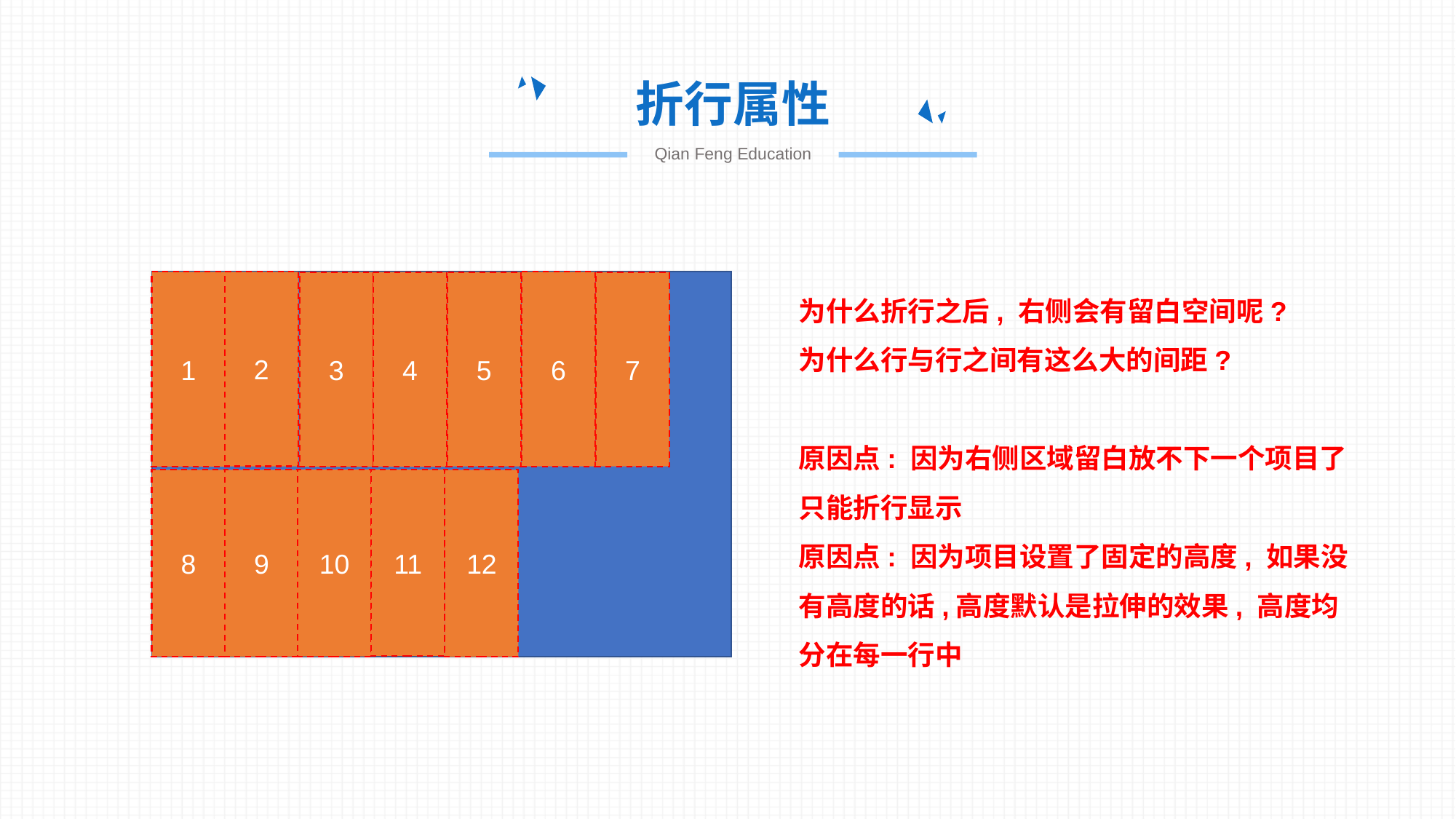

折行属性

Qian Feng Education

1

2
6
3
4
5
7
为什么折行之后, 右侧会有留白空间呢?
为什么行与行之间有这么大的间距?

原因点: 因为右侧区域留白放不下一个项目了只能折行显示
原因点: 因为项目设置了固定的高度, 如果没有高度的话,高度默认是拉伸的效果, 高度均分在每一行中
10
11
8
9
12